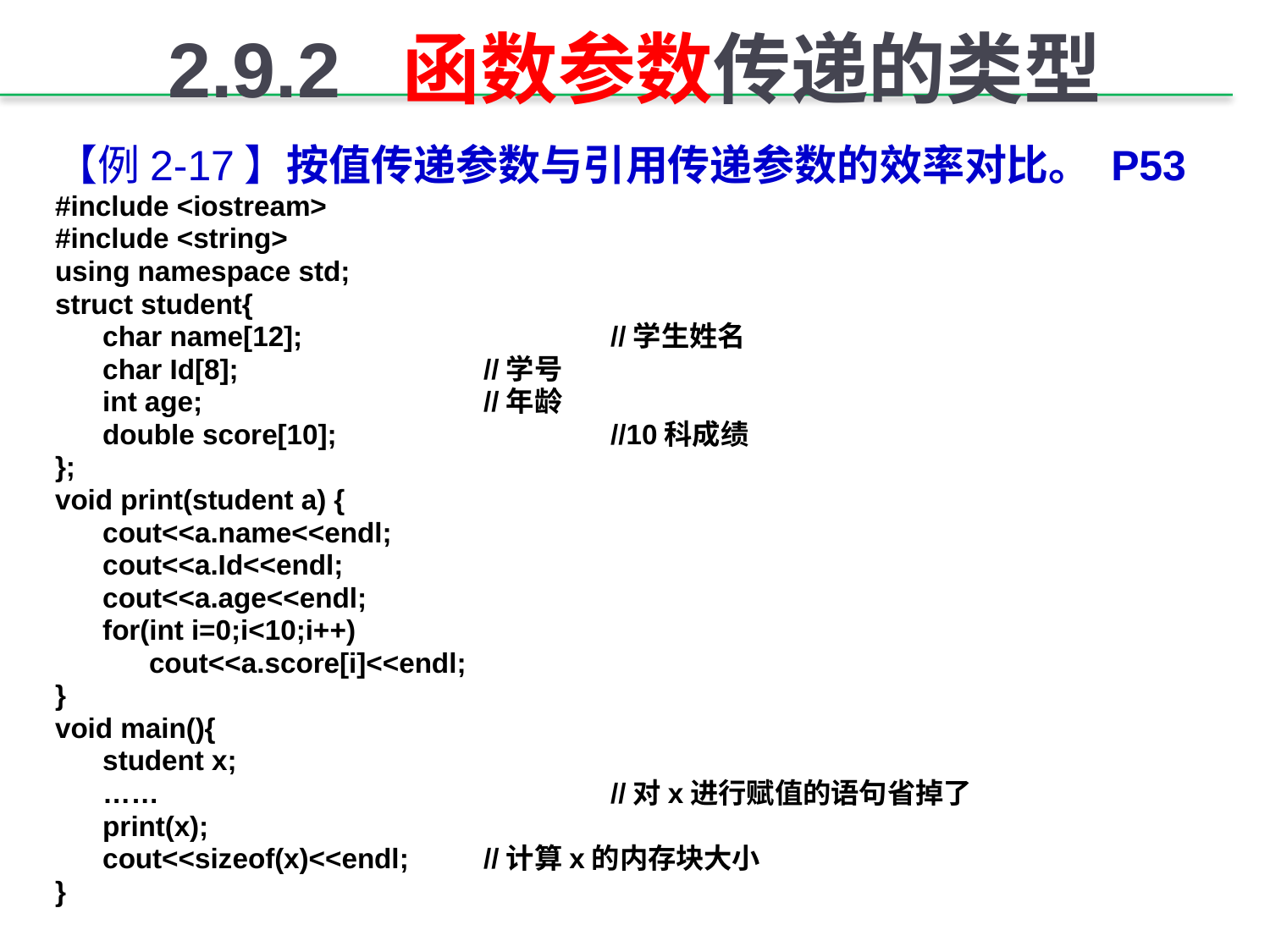

# 2.9.2  函数参数传递的类型
【例2-17】按值传递参数与引用传递参数的效率对比。 P53
#include <iostream>
#include <string>
using namespace std;
struct student{
	char name[12];        		//学生姓名
	char Id[8];            		//学号
	int age;               		//年龄
	double score[10];       		//10科成绩
};
void print(student a) {
	cout<<a.name<<endl;
	cout<<a.Id<<endl;
	cout<<a.age<<endl;
	for(int i=0;i<10;i++)
            cout<<a.score[i]<<endl;
}
void main(){
	student x;
	……                			//对x进行赋值的语句省掉了
	print(x);
	cout<<sizeof(x)<<endl;  	//计算x的内存块大小
}